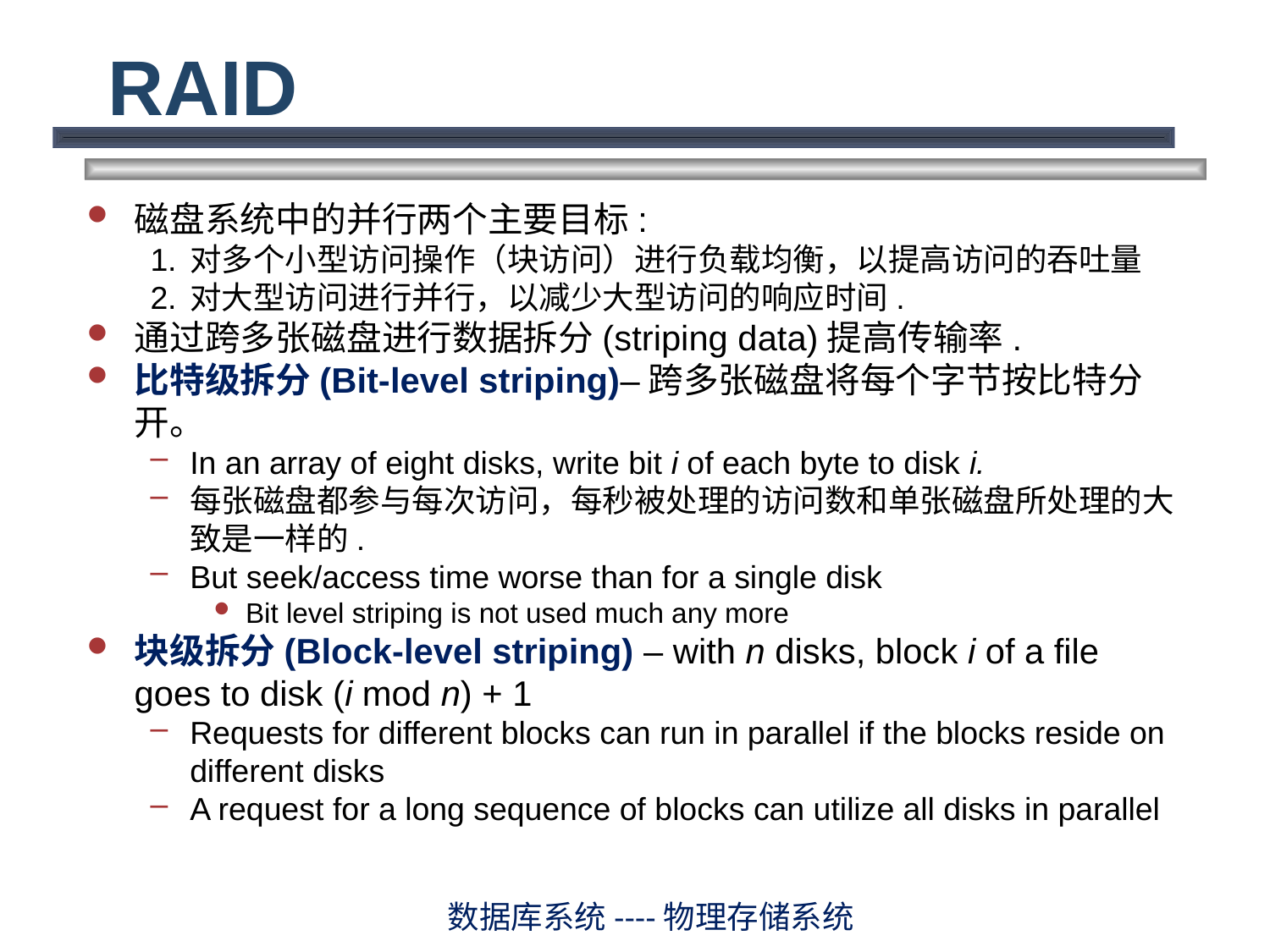

# RAID
磁盘系统中的并行两个主要目标:
1.	对多个小型访问操作（块访问）进行负载均衡，以提高访问的吞吐量
2.	对大型访问进行并行，以减少大型访问的响应时间.
通过跨多张磁盘进行数据拆分(striping data)提高传输率.
比特级拆分(Bit-level striping)–跨多张磁盘将每个字节按比特分开。
In an array of eight disks, write bit i of each byte to disk i.
每张磁盘都参与每次访问，每秒被处理的访问数和单张磁盘所处理的大致是一样的.
But seek/access time worse than for a single disk
Bit level striping is not used much any more
块级拆分(Block-level striping) – with n disks, block i of a file goes to disk (i mod n) + 1
Requests for different blocks can run in parallel if the blocks reside on different disks
A request for a long sequence of blocks can utilize all disks in parallel

数据库系统----物理存储系统